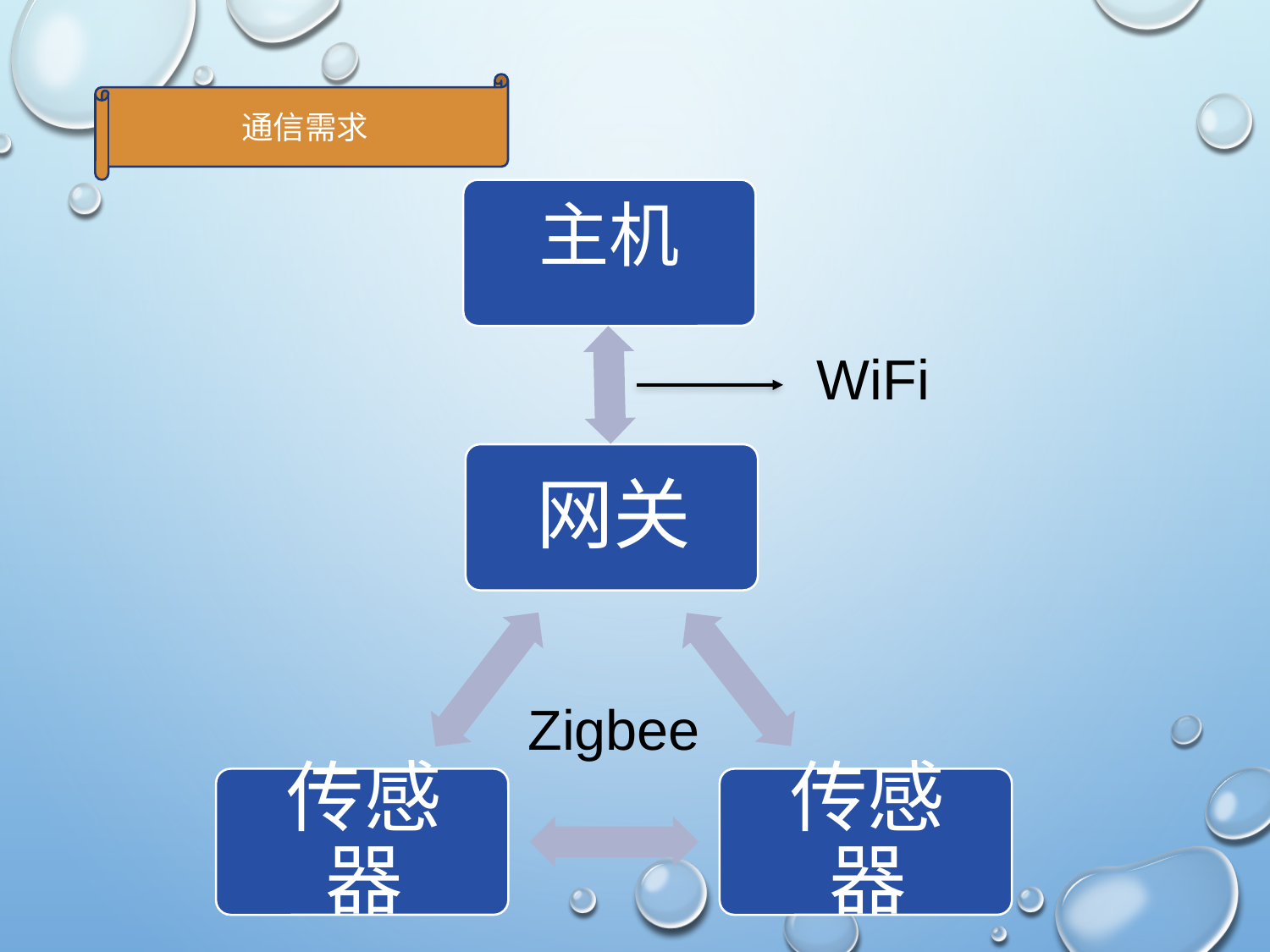

通信需求
主机

WiFi
网关

传感器

传感器

Zigbee